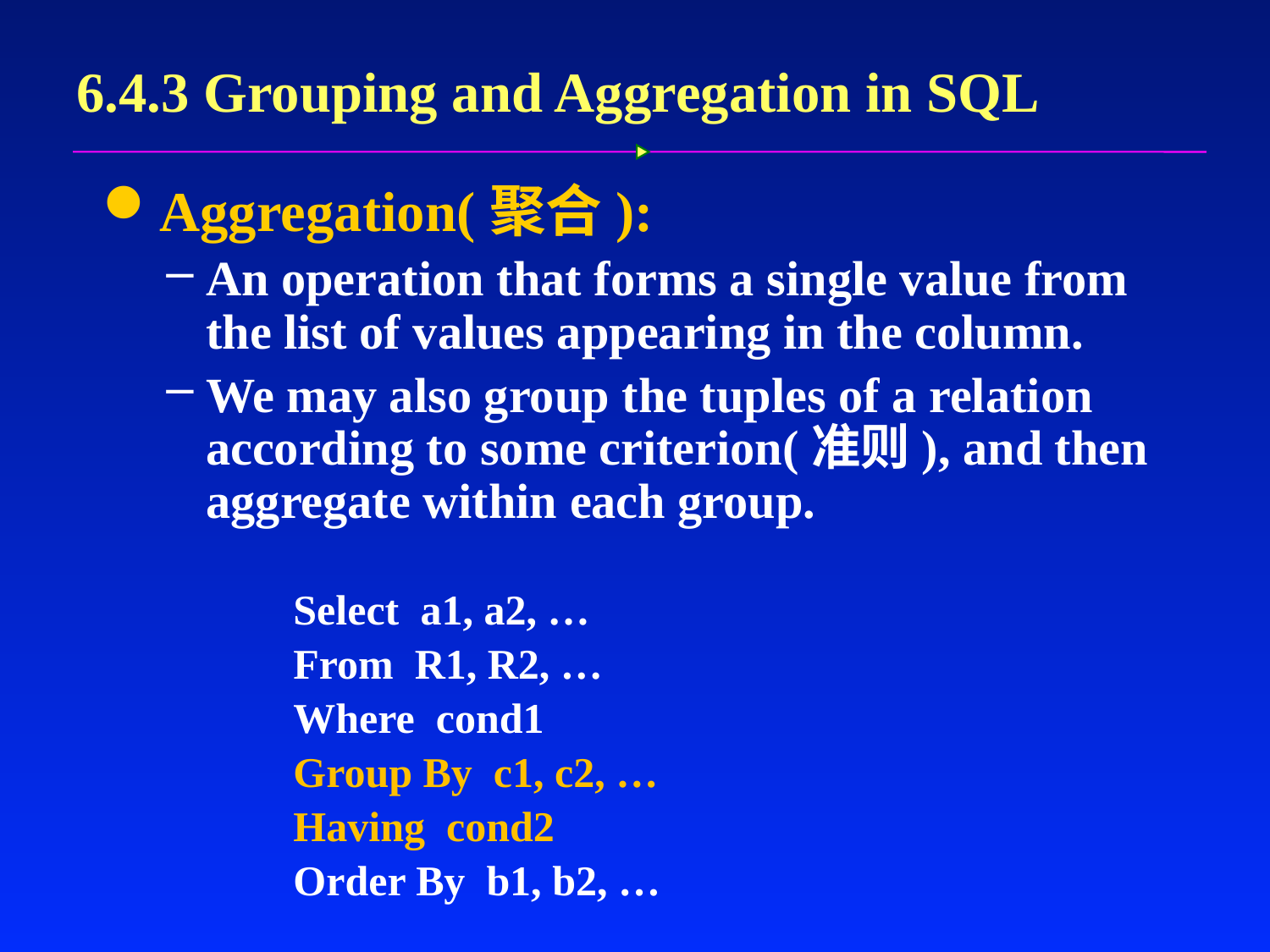

# 6.4.3 Grouping and Aggregation in SQL

Aggregation(聚合):
An operation that forms a single value from the list of values appearing in the column.
We may also group the tuples of a relation according to some criterion(准则), and then aggregate within each group.

Select  a1, a2, …
From  R1, R2, …
Where  cond1
Group By  c1, c2, …
Having  cond2
Order By  b1, b2, …